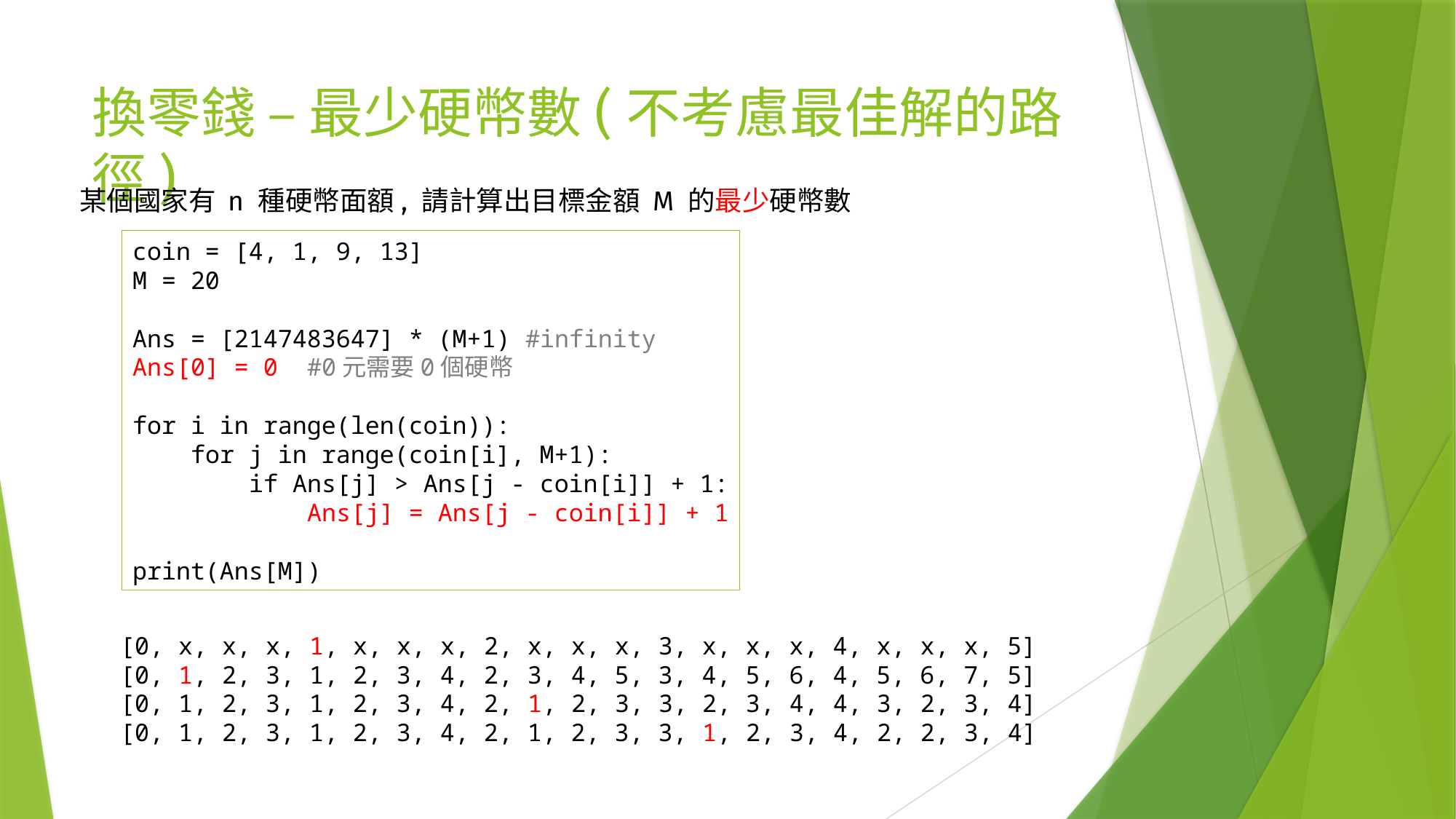

# 換零錢 – 最少硬幣數(不考慮最佳解的路徑)
某個國家有 n 種硬幣面額, 請計算出目標金額 M 的最少硬幣數
coin = [4, 1, 9, 13]
M = 20

Ans = [2147483647] * (M+1) #infinity
Ans[0] = 0  #0元需要0個硬幣

for i in range(len(coin)):
    for j in range(coin[i], M+1):
        if Ans[j] > Ans[j - coin[i]] + 1:
            Ans[j] = Ans[j - coin[i]] + 1

print(Ans[M])
[0, x, x, x, 1, x, x, x, 2, x, x, x, 3, x, x, x, 4, x, x, x, 5]
[0, 1, 2, 3, 1, 2, 3, 4, 2, 3, 4, 5, 3, 4, 5, 6, 4, 5, 6, 7, 5]
[0, 1, 2, 3, 1, 2, 3, 4, 2, 1, 2, 3, 3, 2, 3, 4, 4, 3, 2, 3, 4]
[0, 1, 2, 3, 1, 2, 3, 4, 2, 1, 2, 3, 3, 1, 2, 3, 4, 2, 2, 3, 4]